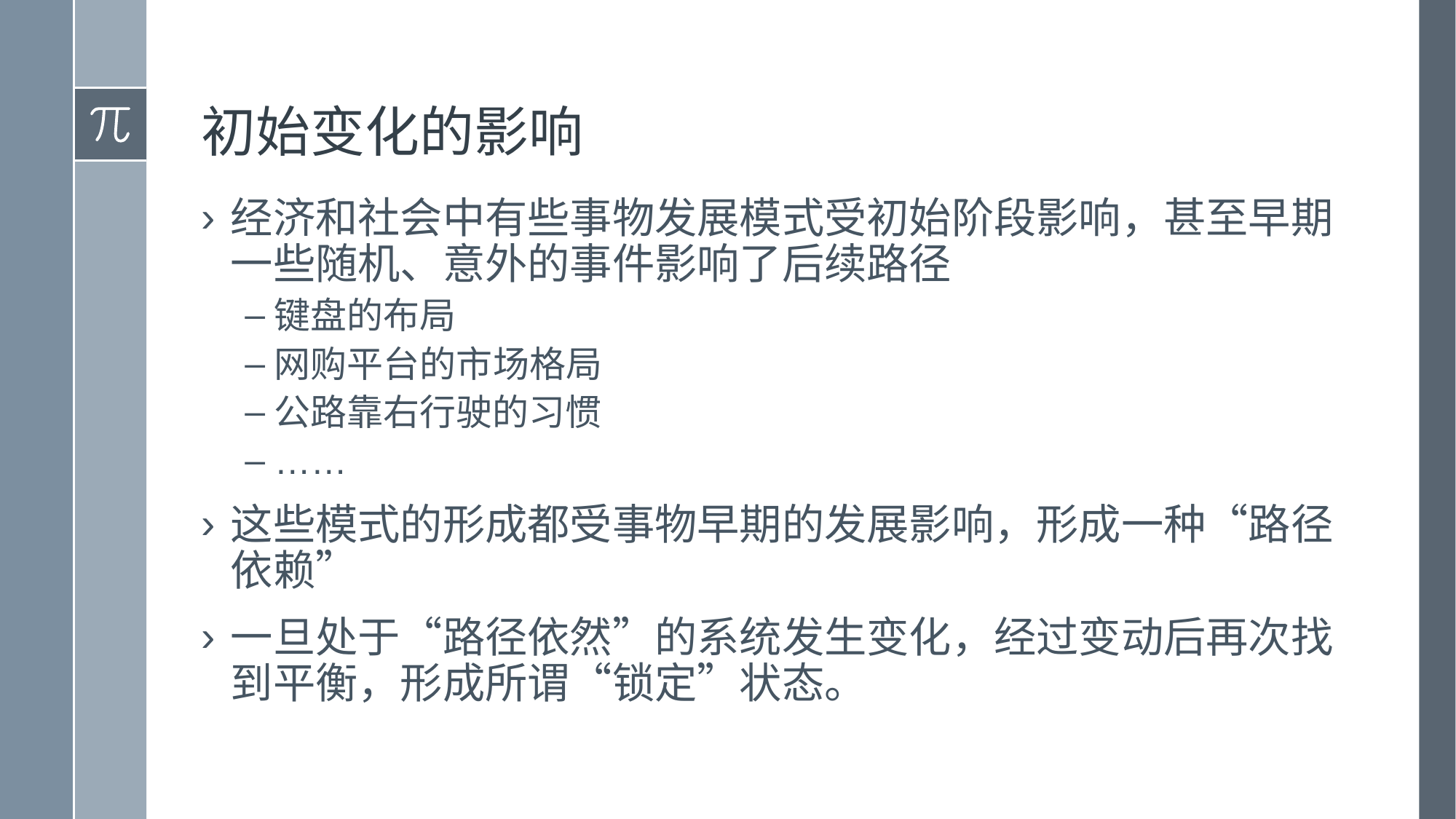

# 初始变化的影响
经济和社会中有些事物发展模式受初始阶段影响，甚至早期一些随机、意外的事件影响了后续路径
键盘的布局
网购平台的市场格局
公路靠右行驶的习惯
……
这些模式的形成都受事物早期的发展影响，形成一种“路径依赖”
一旦处于“路径依然”的系统发生变化，经过变动后再次找到平衡，形成所谓“锁定”状态。